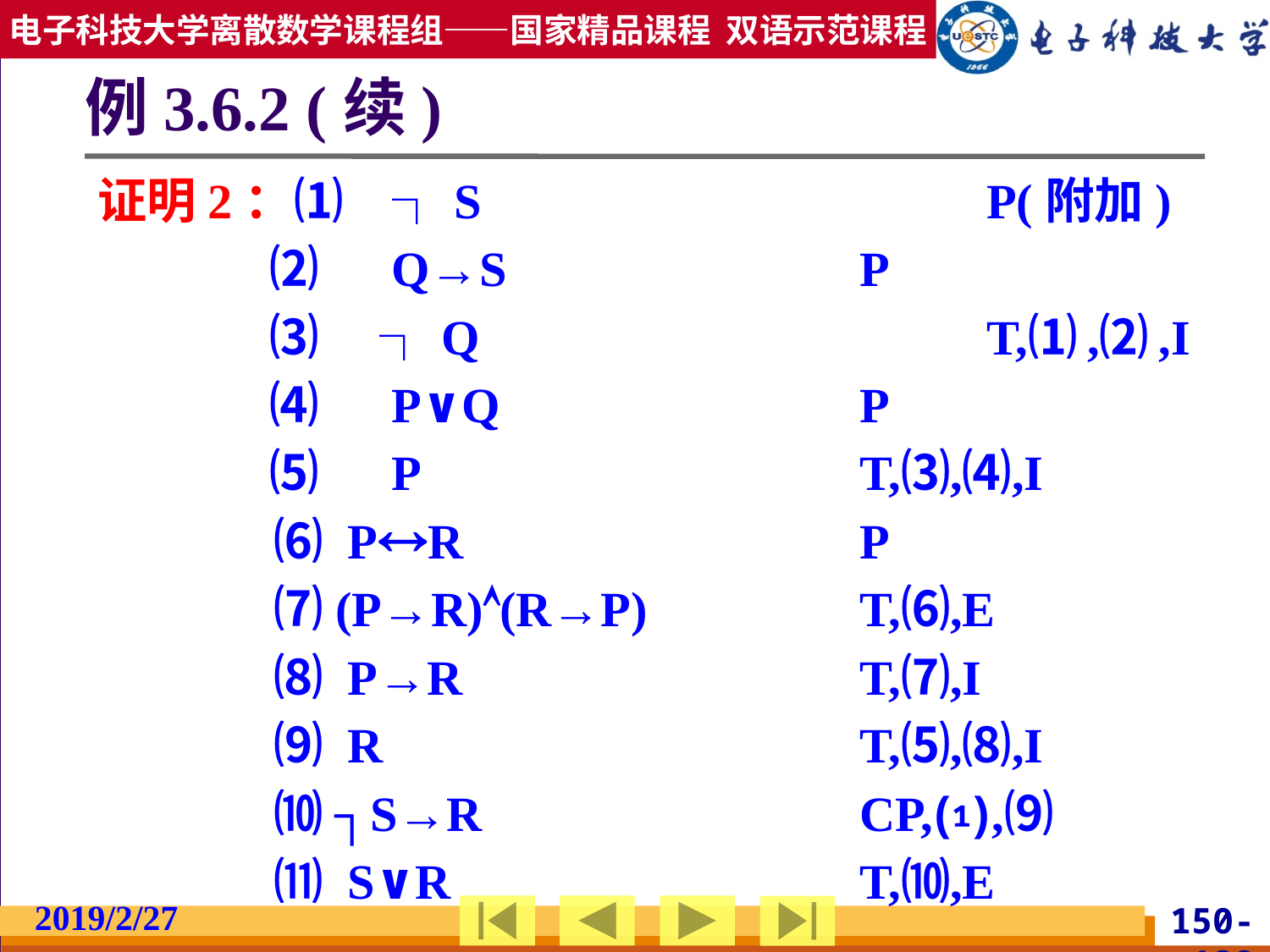

# 例3.6.2 (续)
证明2：⑴　┐S				P(附加)
 	    ⑵　Q→S			P
   	    ⑶　┐Q				T,⑴,⑵,I
   	    ⑷　P∨Q			P
 	    ⑸　P				T,⑶,⑷,I
   	    ⑹  P↔R				P
   	    ⑺ (P→R)∧(R→P)		T,⑹,E
   	    ⑻  P→R				T,⑺,I
   	    ⑼  R				T,⑸,⑻,I
   	    ⑽ ┐S→R			CP,⑴,⑼
  	    ⑾  S∨R				T,⑽,E
2019/2/27